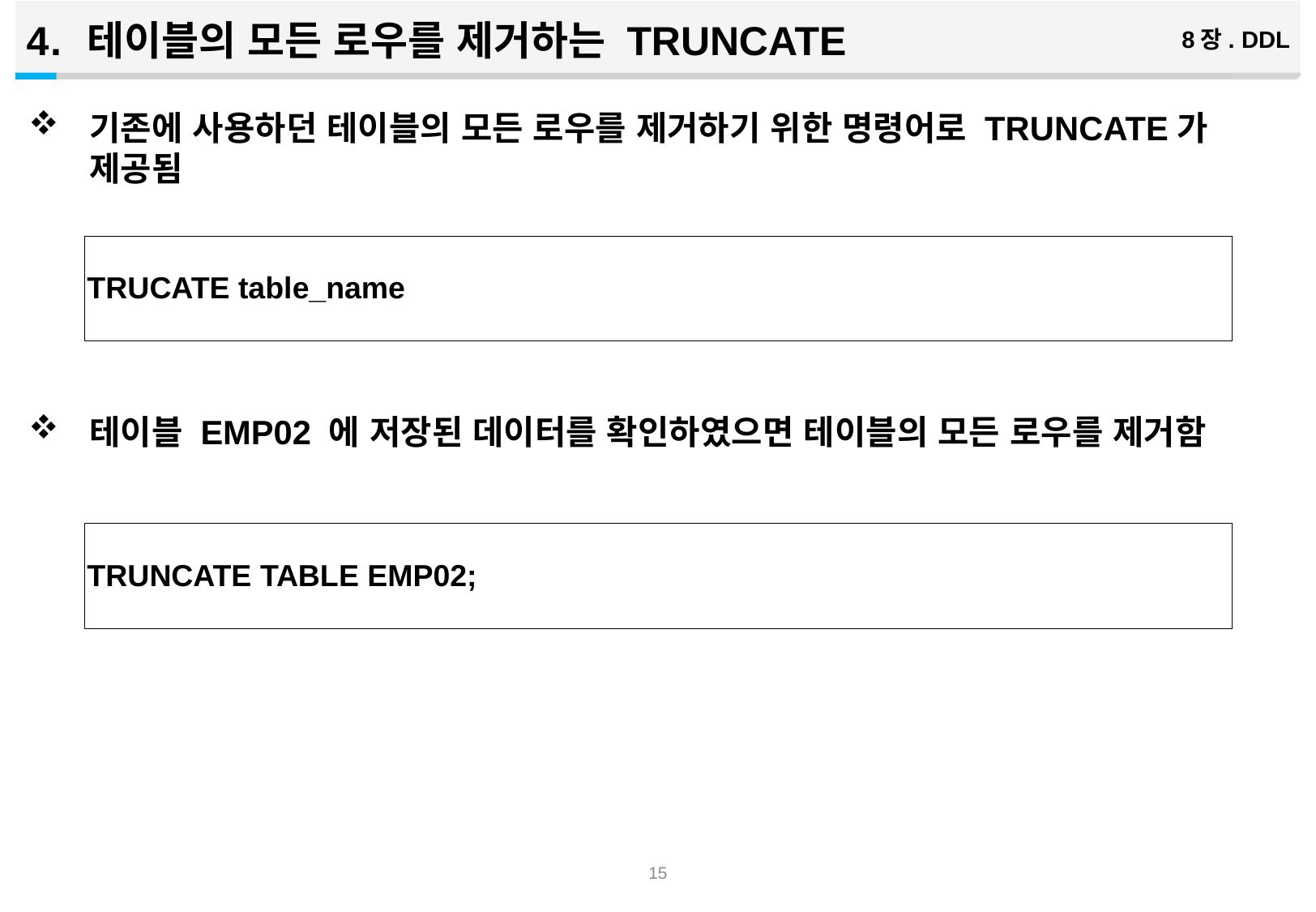

테이블의 모든 로우를 제거하는 TRUNCATE
8장. DDL
기존에 사용하던 테이블의 모든 로우를 제거하기 위한 명령어로 TRUNCATE가 제공됨

테이블 EMP02 에 저장된 데이터를 확인하였으면 테이블의 모든 로우를 제거함

| TRUCATE table\_name |
| --- |
| TRUNCATE TABLE EMP02; |
| --- |
15